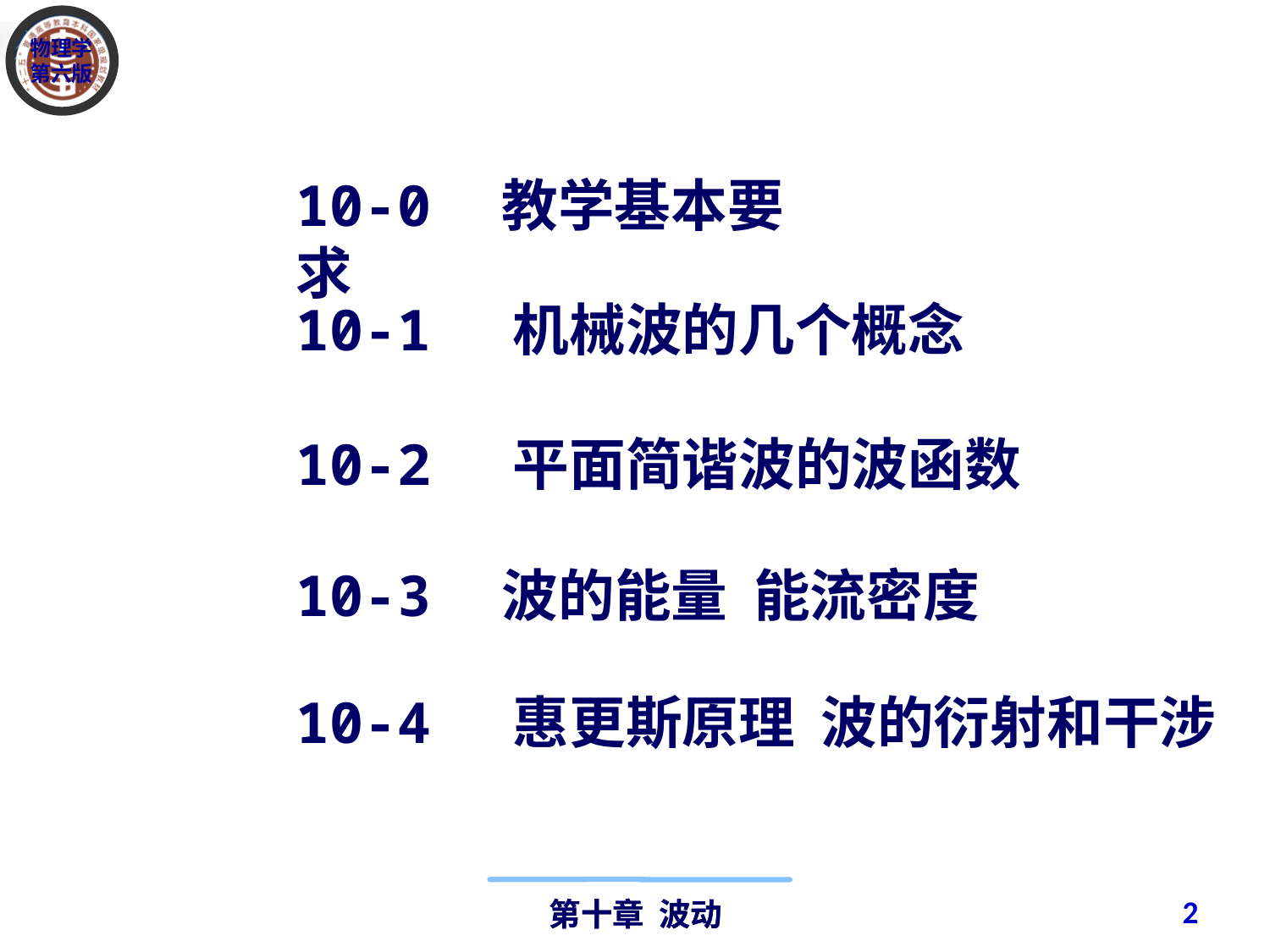

10-0    教学基本要求
10-1  机械波的几个概念
10-2  平面简谐波的波函数
10-3    波的能量  能流密度
10-4  惠更斯原理  波的衍射和干涉
2